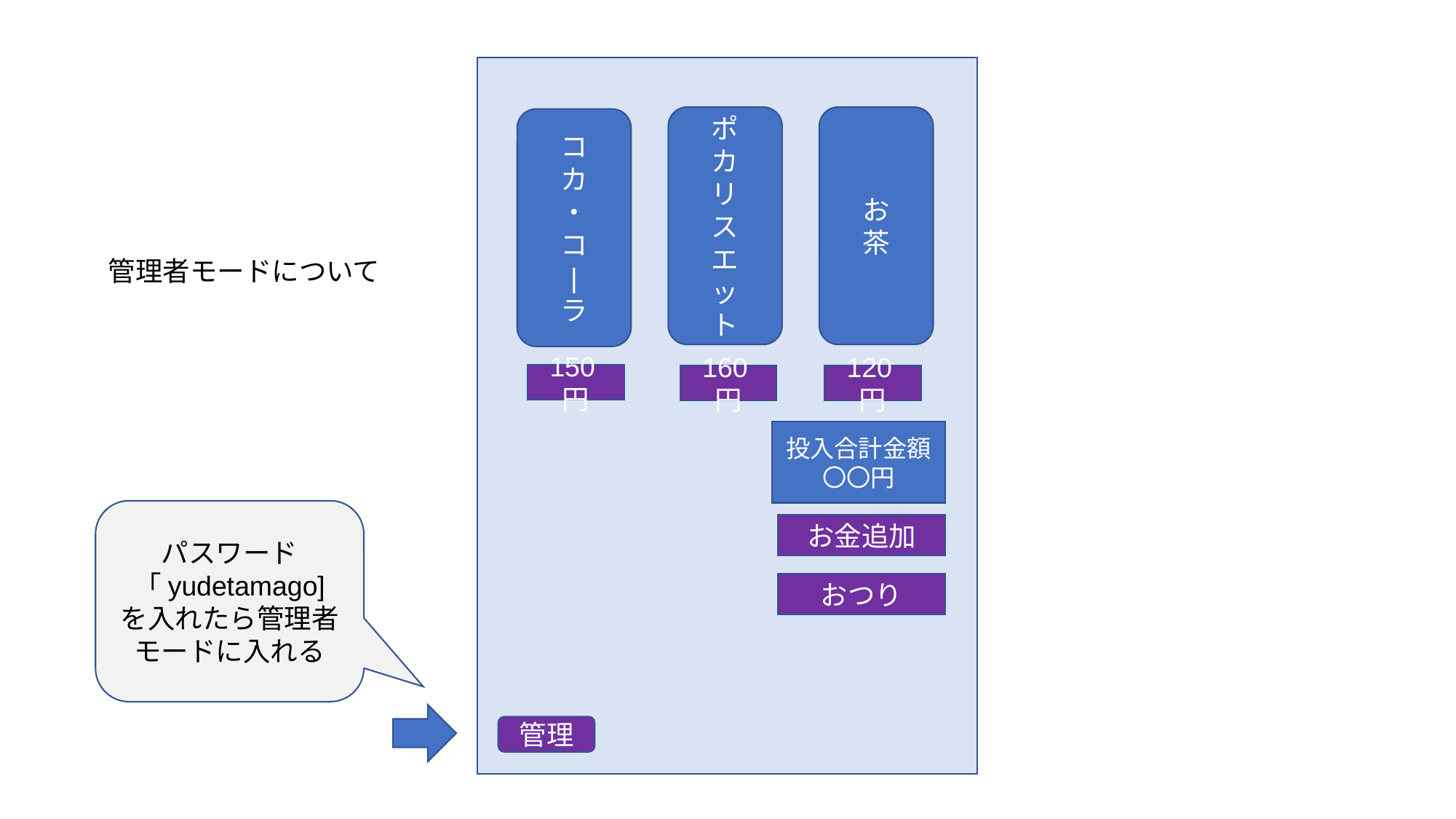

お
茶
ポ
カ
リ
ス
エ
ッ
ト
コ
カ
・
コ
|
ラ
150円
160円
120円
お金追加
おつり
管理
管理者モードについて
投入合計金額
〇〇円
パスワード「yudetamago]
を入れたら管理者モードに入れる